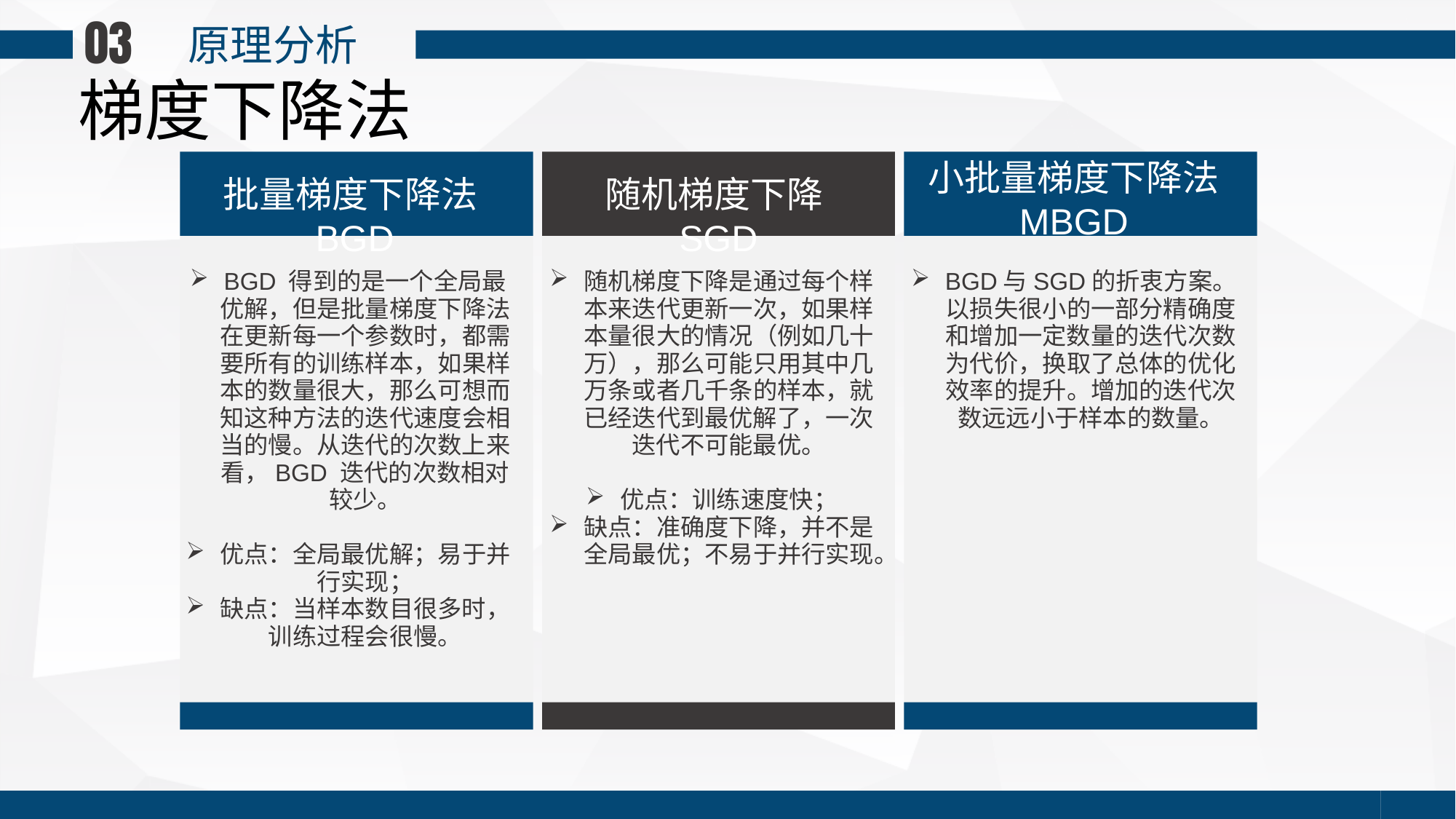

03
原理分析

梯度下降法
小批量梯度下降法
MBGD

批量梯度下降法BGD

随机梯度下降SGD
BGD 得到的是一个全局最优解，但是批量梯度下降法在更新每一个参数时，都需要所有的训练样本，如果样本的数量很大，那么可想而知这种方法的迭代速度会相当的慢。从迭代的次数上来看，BGD 迭代的次数相对较少。

优点：全局最优解；易于并行实现；
缺点：当样本数目很多时，训练过程会很慢。
随机梯度下降是通过每个样本来迭代更新一次，如果样本量很大的情况（例如几十万），那么可能只用其中几万条或者几千条的样本，就已经迭代到最优解了，一次迭代不可能最优。

优点：训练速度快；
缺点：准确度下降，并不是全局最优；不易于并行实现。
BGD与SGD的折衷方案。以损失很小的一部分精确度和增加一定数量的迭代次数为代价，换取了总体的优化效率的提升。增加的迭代次数远远小于样本的数量。